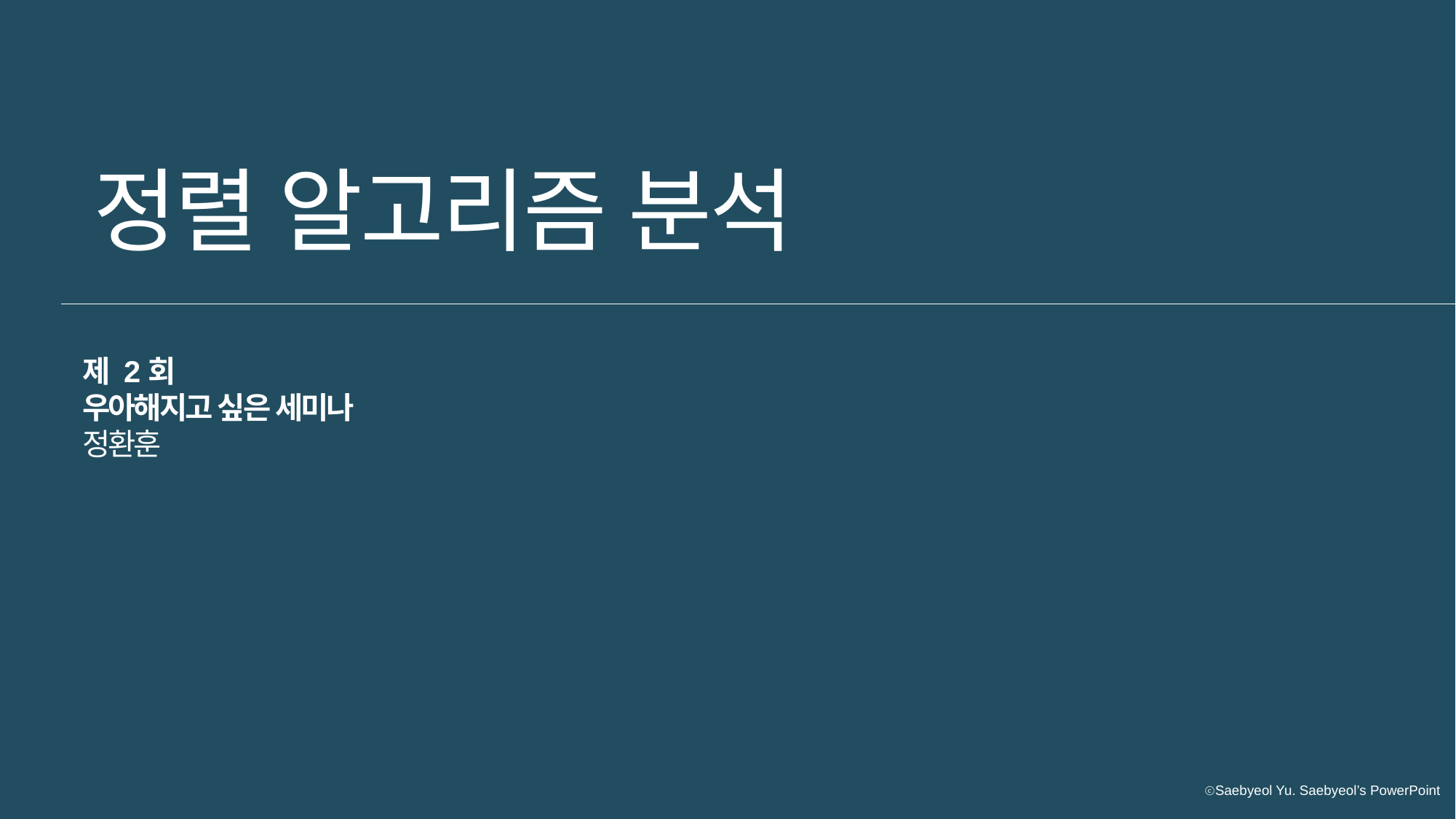

정렬 알고리즘 분석
제 2회
우아해지고 싶은 세미나
정환훈